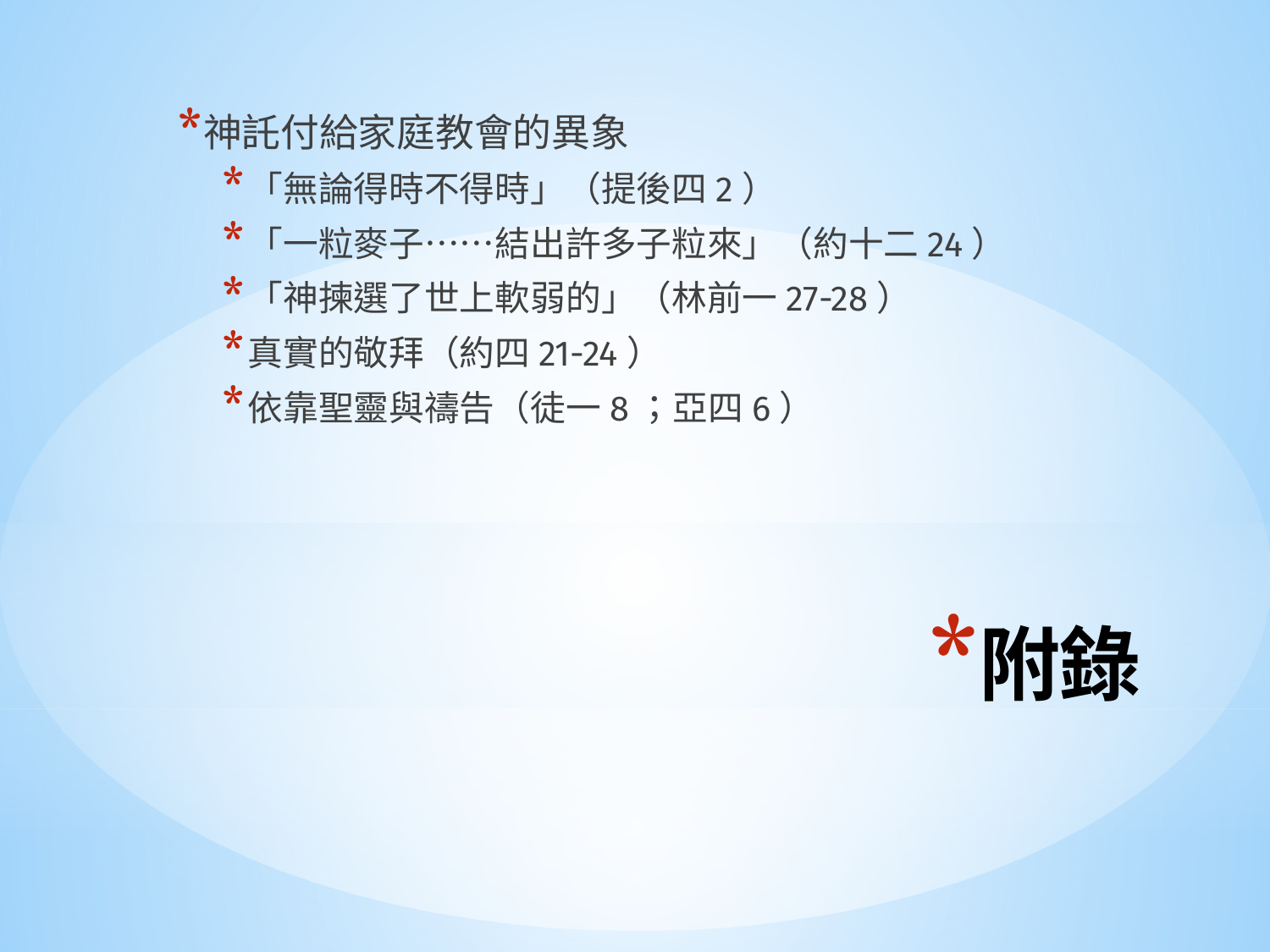

神託付給家庭教會的異象
「無論得時不得時」（提後四2）
「一粒麥子……結出許多子粒來」（約十二24）
「神揀選了世上軟弱的」（林前一27-28）
真實的敬拜（約四21-24）
依靠聖靈與禱告（徒一8；亞四6）
# 附錄